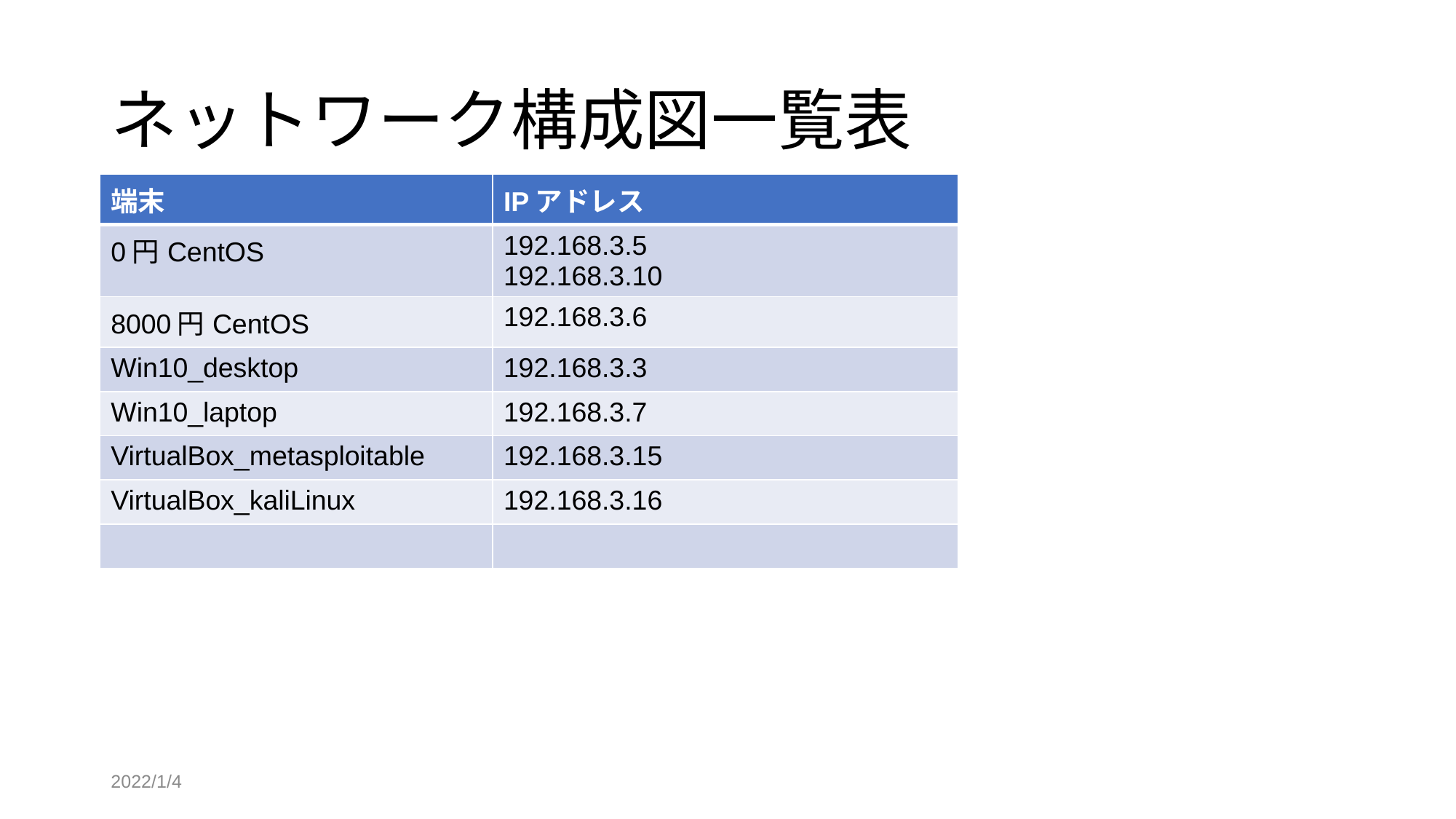

# ネットワーク構成図一覧表
| 端末 | IPアドレス |
| --- | --- |
| 0円CentOS | 192.168.3.5 192.168.3.10 |
| 8000円CentOS | 192.168.3.6 |
| Win10\_desktop | 192.168.3.3 |
| Win10\_laptop | 192.168.3.7 |
| VirtualBox\_metasploitable | 192.168.3.15 |
| VirtualBox\_kaliLinux | 192.168.3.16 |
|  |  |
2022/1/4